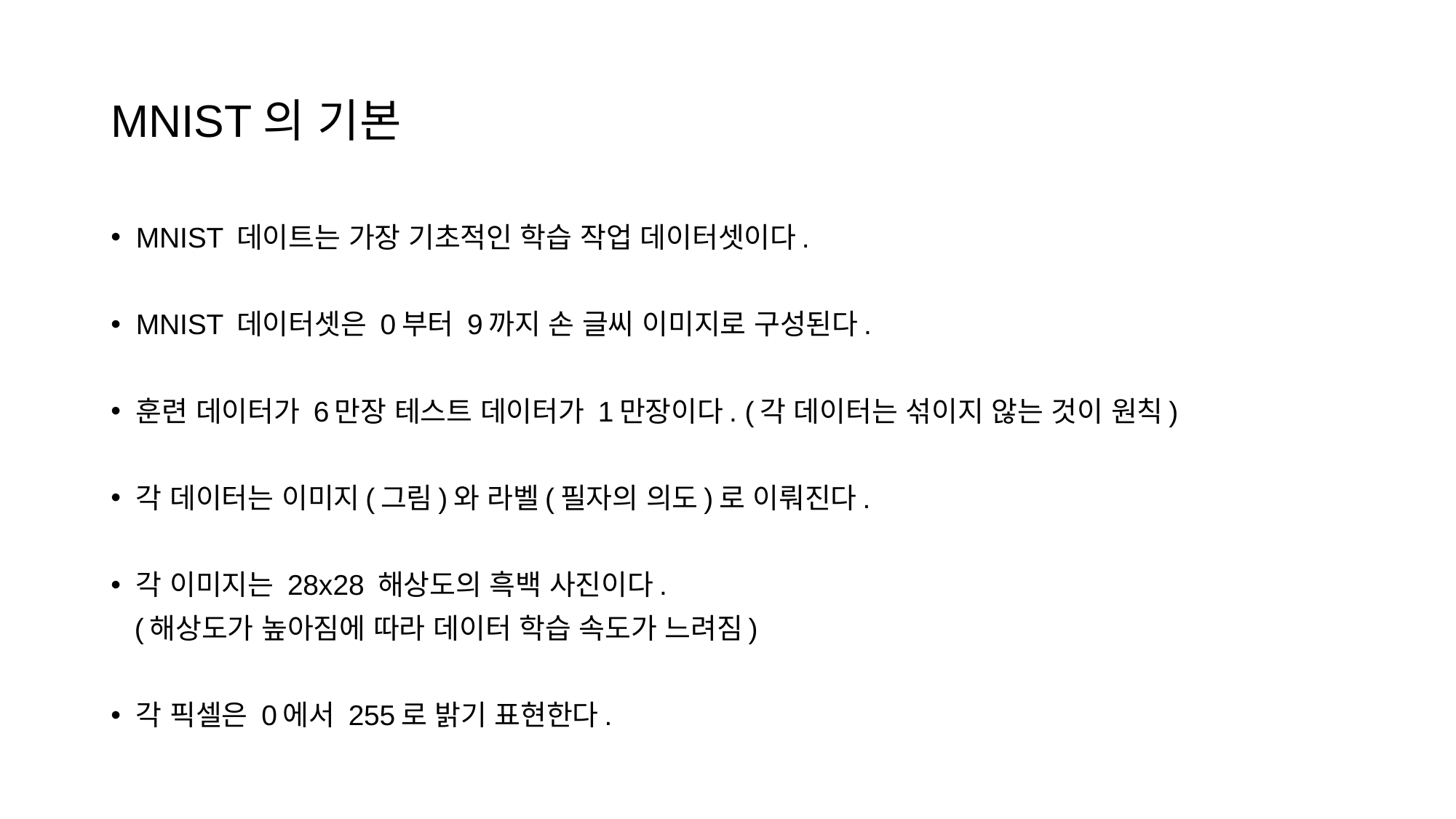

# MNIST의 기본
MNIST 데이트는 가장 기초적인 학습 작업 데이터셋이다.

MNIST 데이터셋은 0부터 9까지 손 글씨 이미지로 구성된다.

훈련 데이터가 6만장 테스트 데이터가 1만장이다. (각 데이터는 섞이지 않는 것이 원칙)

각 데이터는 이미지(그림)와 라벨(필자의 의도)로 이뤄진다.

각 이미지는 28x28 해상도의 흑백 사진이다.
   (해상도가 높아짐에 따라 데이터 학습 속도가 느려짐)

각 픽셀은 0에서 255로 밝기 표현한다.